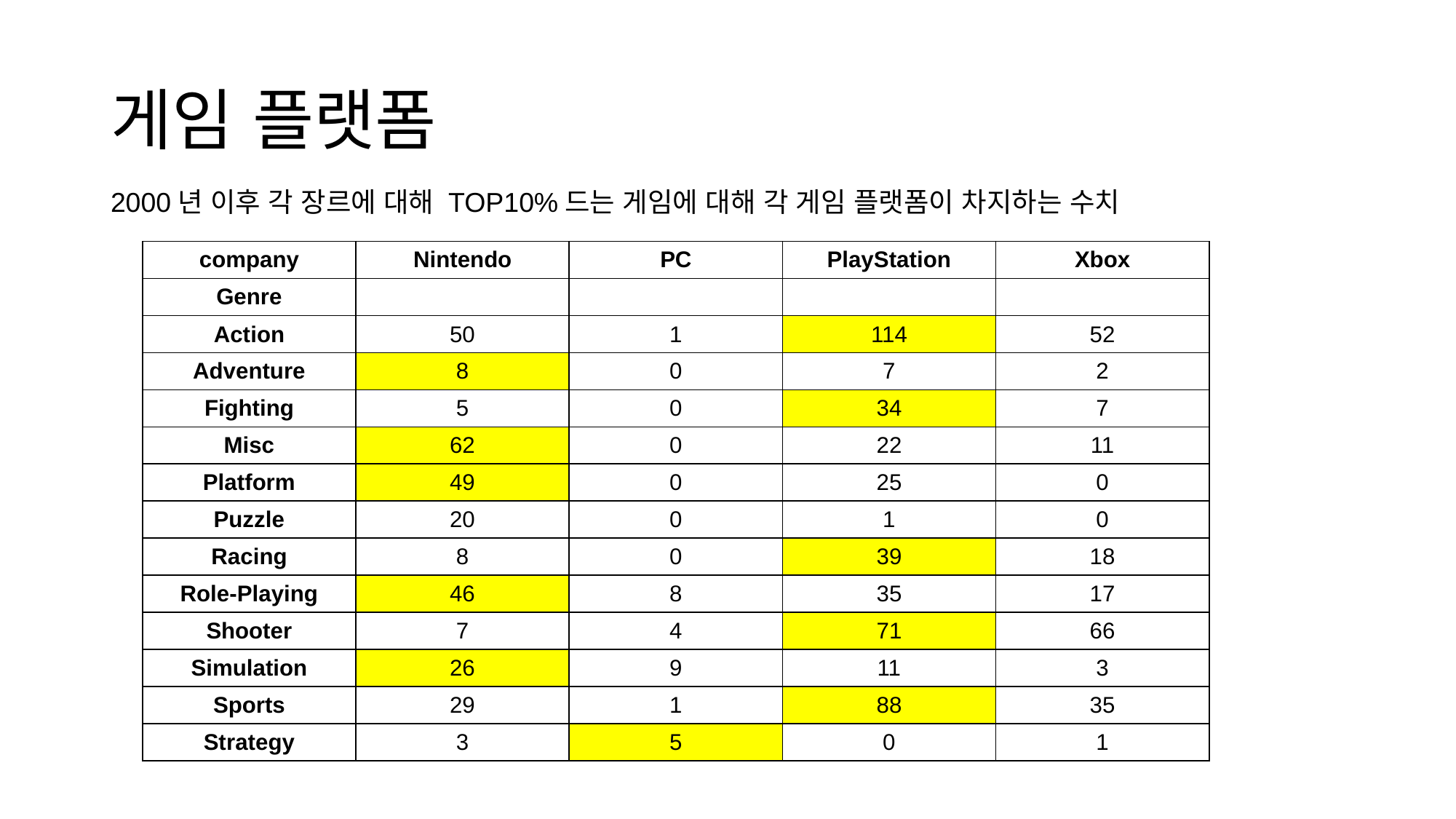

# 게임 플랫폼
2000년 이후 각 장르에 대해 TOP10%드는 게임에 대해 각 게임 플랫폼이 차지하는 수치
| company | Nintendo | PC | PlayStation | Xbox |
| --- | --- | --- | --- | --- |
| Genre |  |  |  |  |
| Action | 50 | 1 | 114 | 52 |
| Adventure | 8 | 0 | 7 | 2 |
| Fighting | 5 | 0 | 34 | 7 |
| Misc | 62 | 0 | 22 | 11 |
| Platform | 49 | 0 | 25 | 0 |
| Puzzle | 20 | 0 | 1 | 0 |
| Racing | 8 | 0 | 39 | 18 |
| Role-Playing | 46 | 8 | 35 | 17 |
| Shooter | 7 | 4 | 71 | 66 |
| Simulation | 26 | 9 | 11 | 3 |
| Sports | 29 | 1 | 88 | 35 |
| Strategy | 3 | 5 | 0 | 1 |